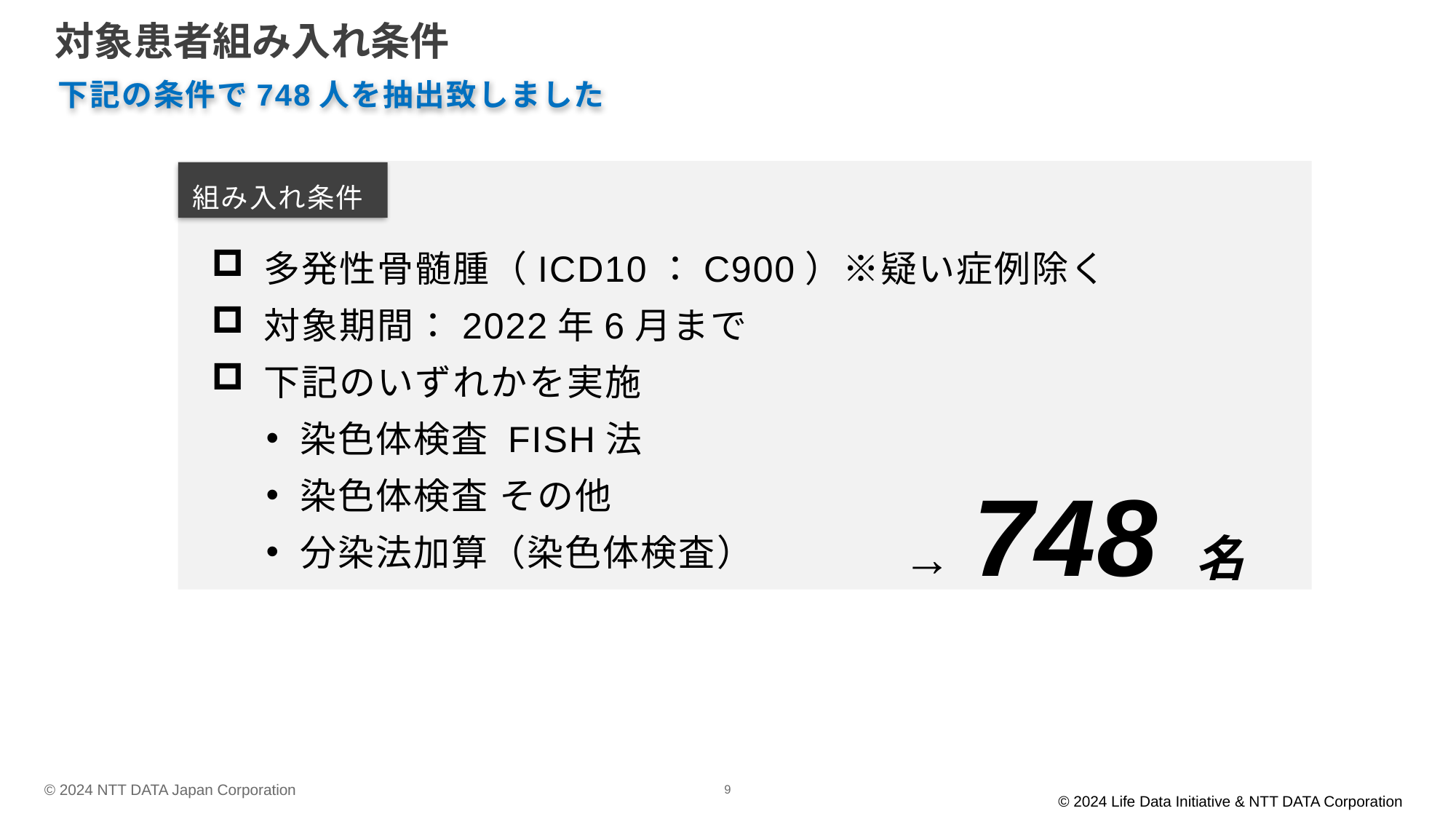

対象患者組み入れ条件
下記の条件で748人を抽出致しました

 組み入れ条件
 多発性骨髄腫（ICD10：C900）※疑い症例除く
 対象期間：2022年6月まで
 下記のいずれかを実施
染色体検査 FISH法
染色体検査 その他
分染法加算（染色体検査）
→ 748 名